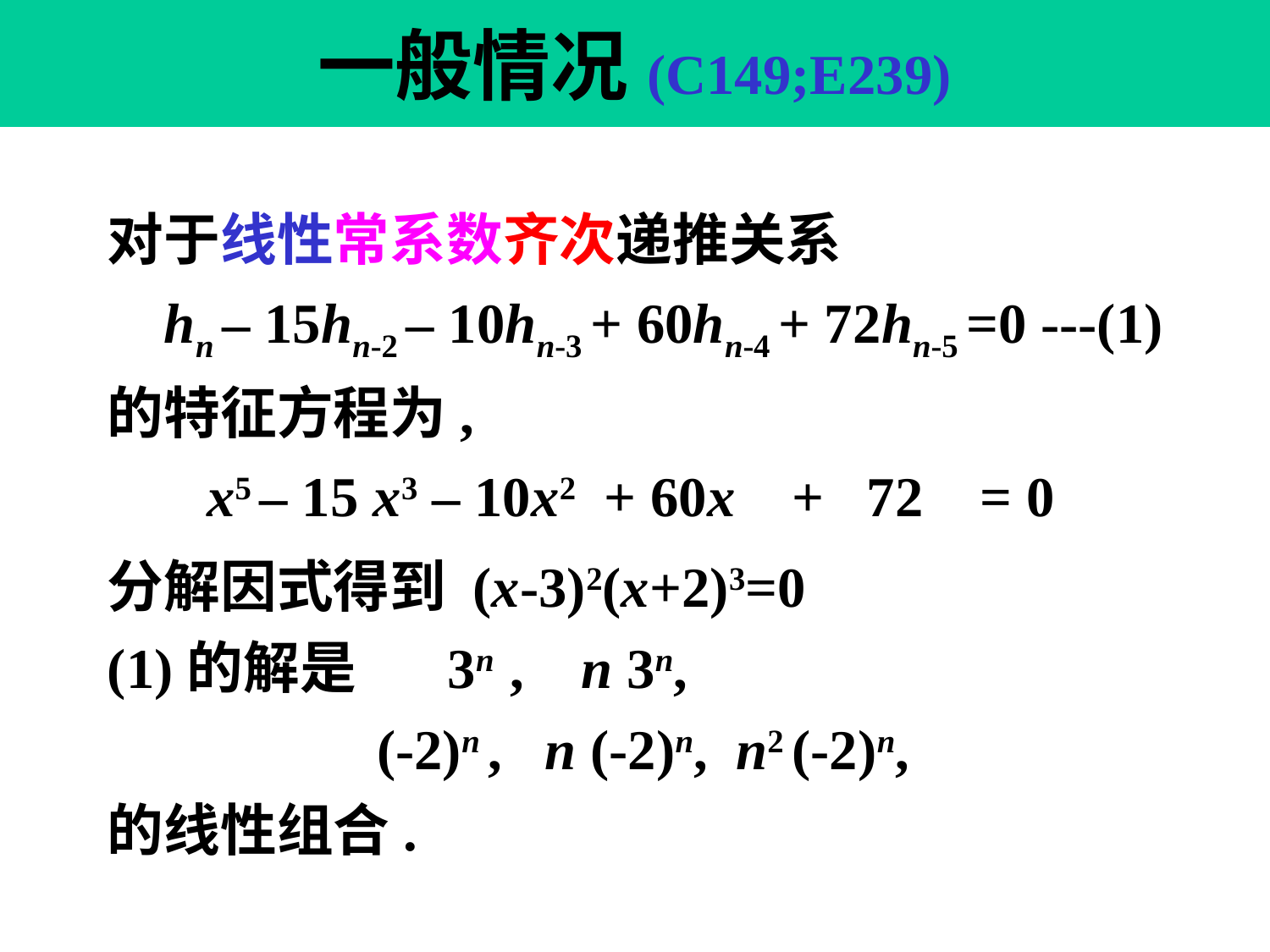

# 一般情况(C149;E239)
对于线性常系数齐次递推关系
    hn – 15hn-2 – 10hn-3 + 60hn-4 + 72hn-5 =0 ---(1)
的特征方程为,
       x5 – 15 x3 – 10x2  + 60x    +   72    = 0
分解因式得到 (x-3)2(x+2)3=0
(1)的解是      3n  ,    n 3n,
                   (-2)n ,   n (-2)n,  n2 (-2)n,
的线性组合.